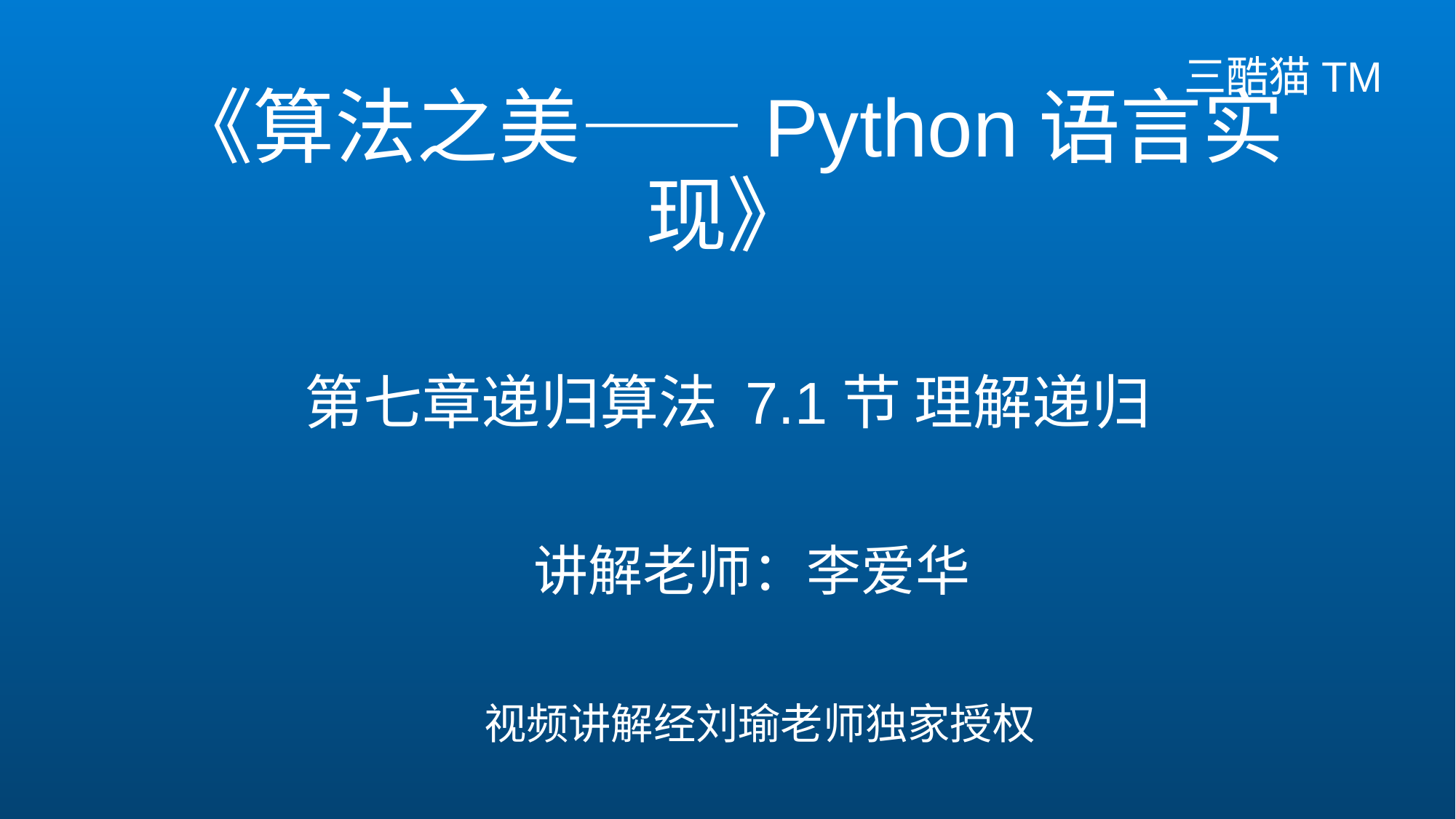

三酷猫TM
# 《算法之美——Python语言实现》
第七章递归算法 7.1节 理解递归

 讲解老师：李爱华
视频讲解经刘瑜老师独家授权